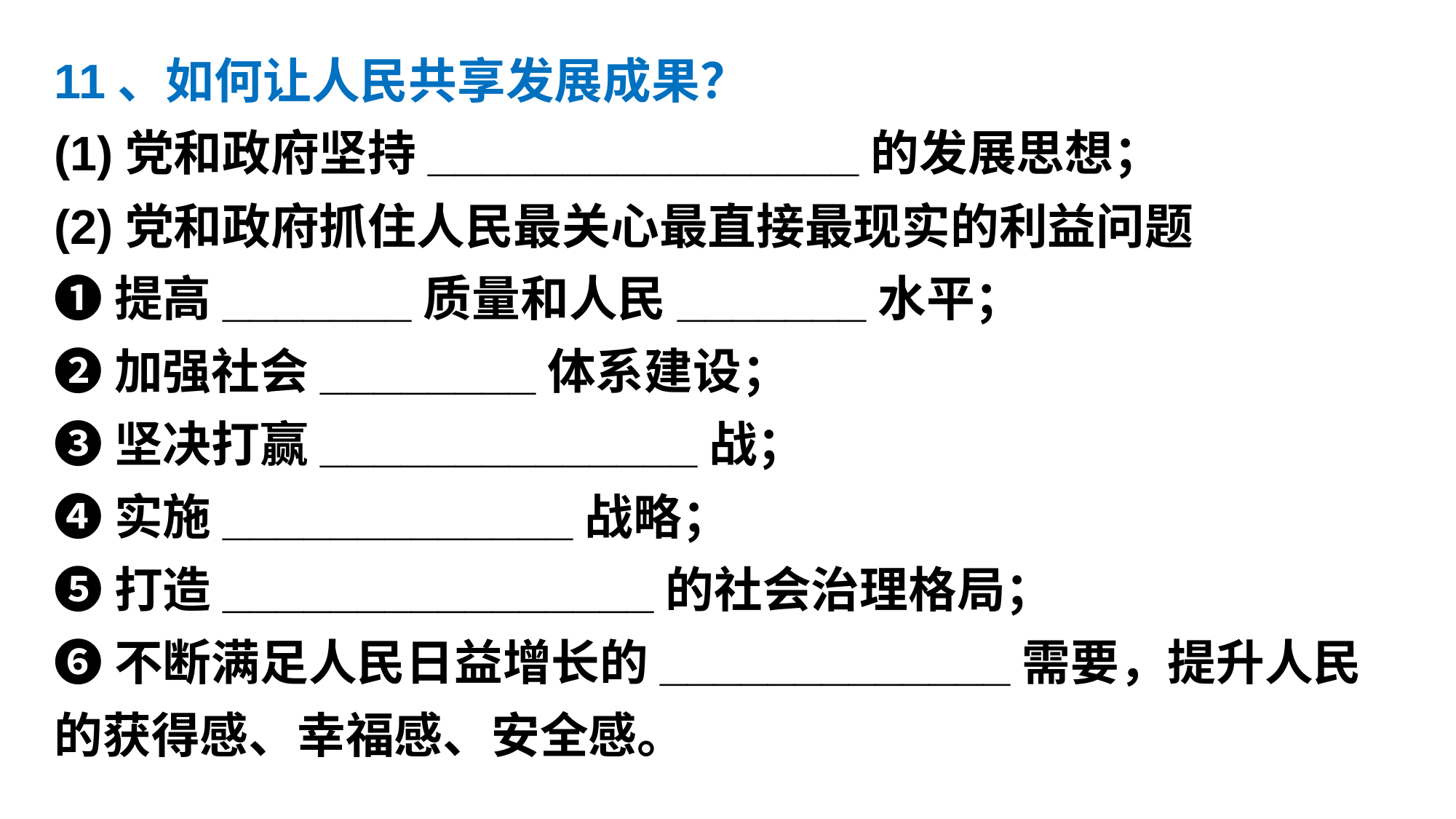

11、如何让人民共享发展成果？
(1)党和政府坚持________________的发展思想；
(2)党和政府抓住人民最关心最直接最现实的利益问题
❶提高_______质量和人民_______水平；
❷加强社会________体系建设；
❸坚决打赢______________战；
❹实施_____________战略；
❺打造________________的社会治理格局；
❻不断满足人民日益增长的_____________需要，提升人民的获得感、幸福感、安全感。